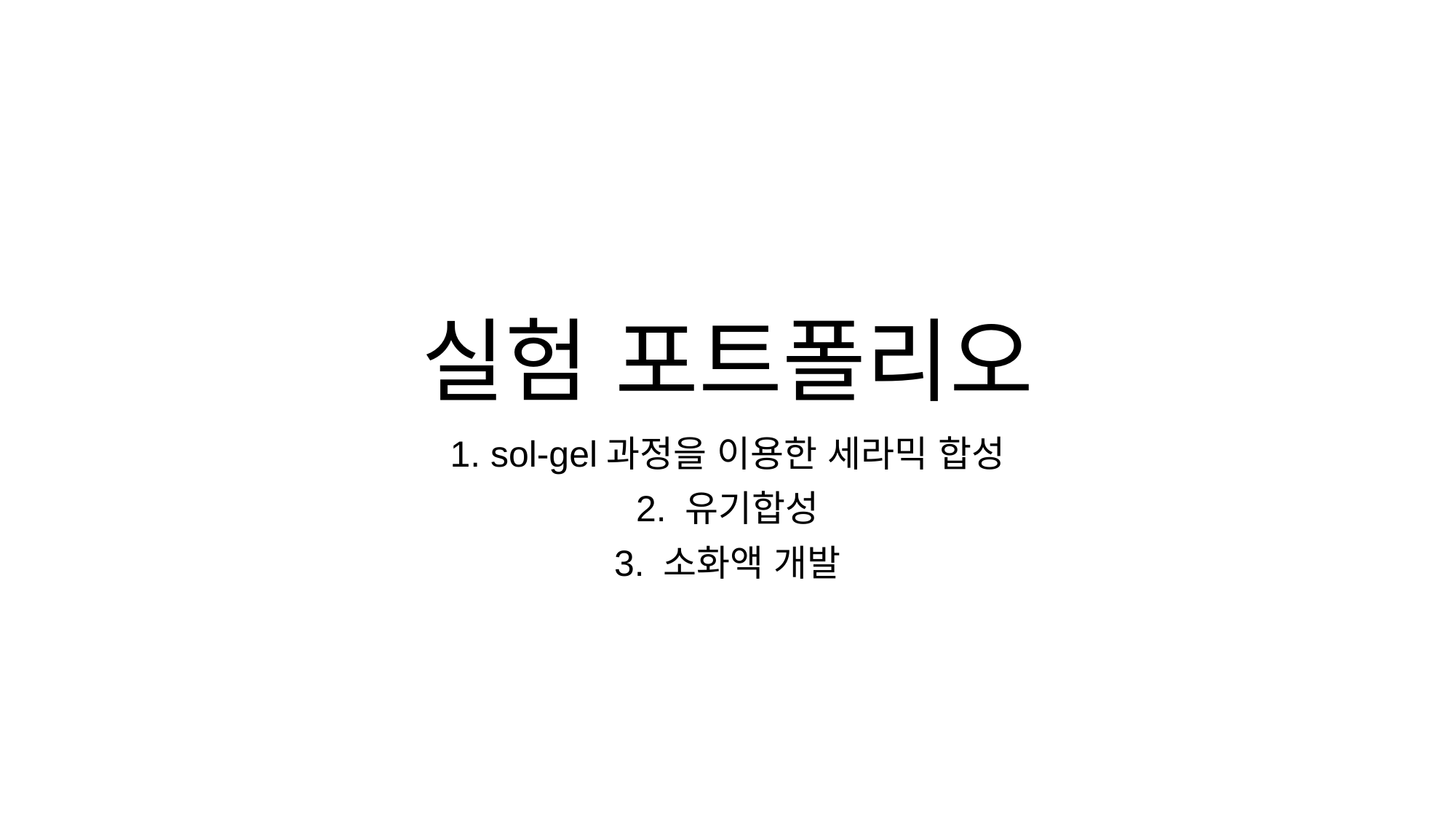

# 실험 포트폴리오
1. sol-gel과정을 이용한 세라믹 합성
2. 유기합성
3. 소화액 개발